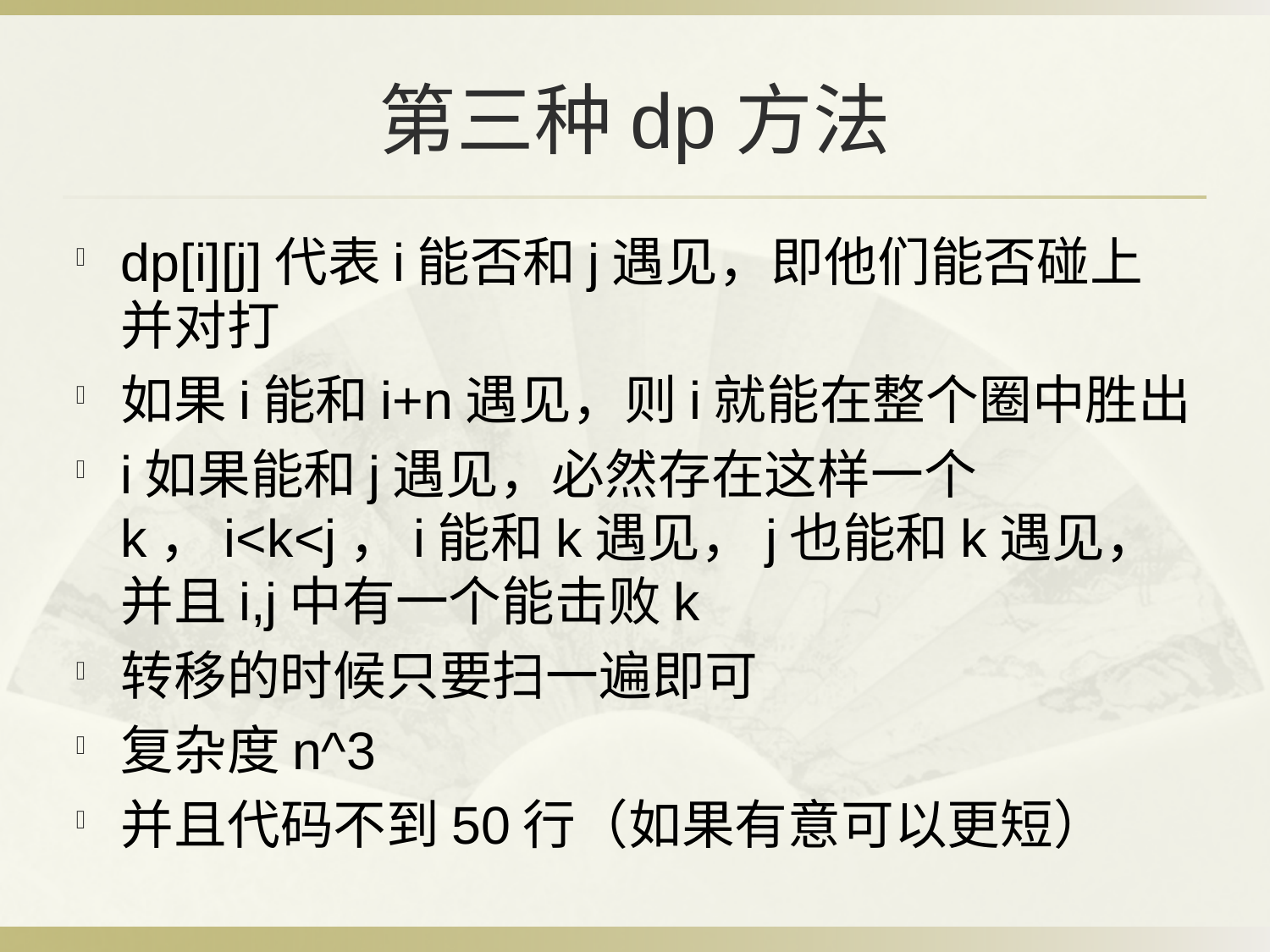

# 第三种dp方法
dp[i][j]代表i能否和j遇见，即他们能否碰上并对打
如果i能和i+n遇见，则i就能在整个圈中胜出
i如果能和j遇见，必然存在这样一个k，i<k<j，i能和k遇见，j也能和k遇见，并且i,j中有一个能击败k
转移的时候只要扫一遍即可
复杂度n^3
并且代码不到50行（如果有意可以更短）